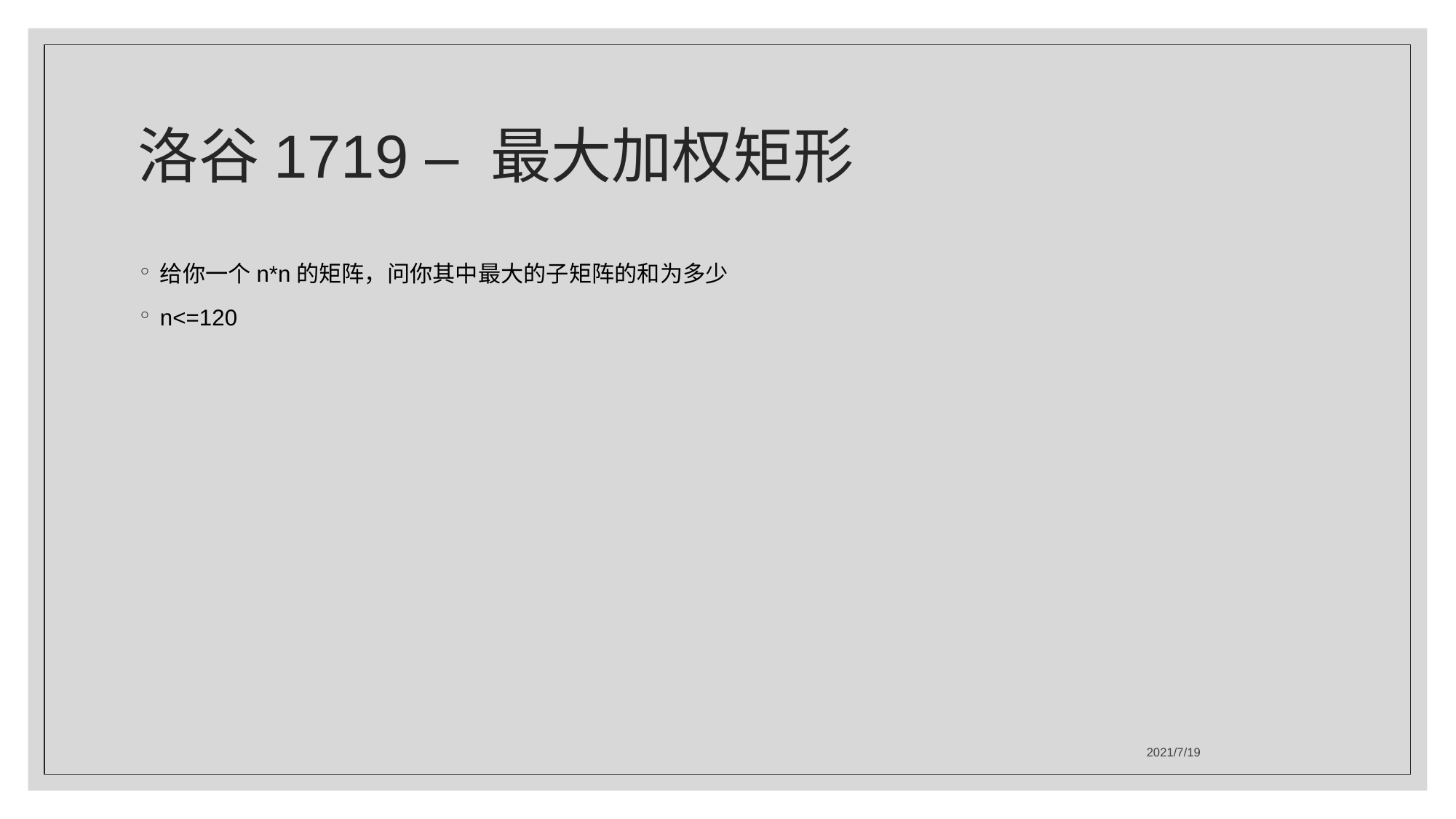

# 洛谷1719 – 最大加权矩形
给你一个n*n的矩阵，问你其中最大的子矩阵的和为多少
n<=120
2021/7/19